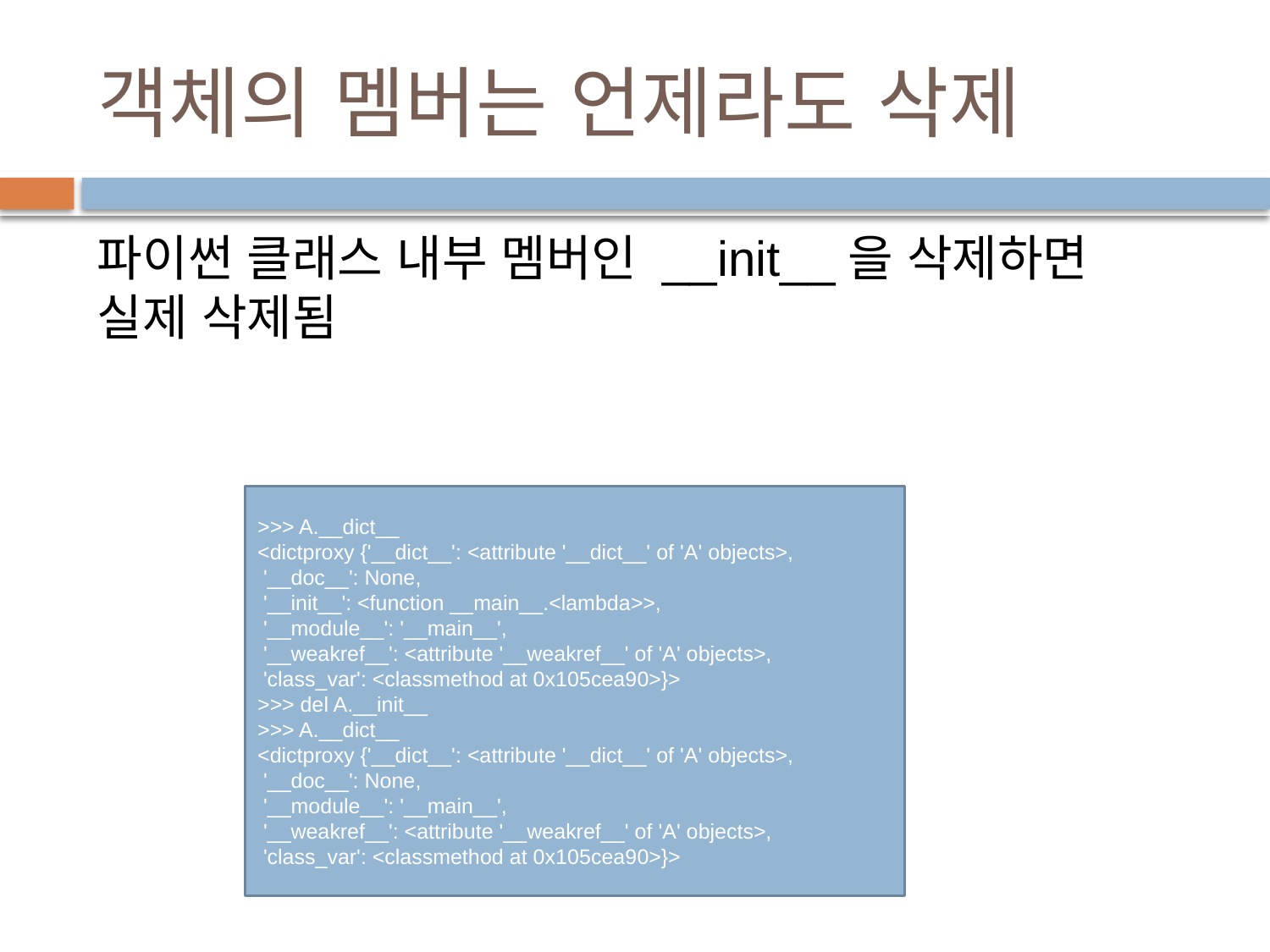

# 객체의 멤버는 언제라도 삭제
파이썬 클래스 내부 멤버인 __init__을 삭제하면 실제 삭제됨
>>> A.__dict__
<dictproxy {'__dict__': <attribute '__dict__' of 'A' objects>,
 '__doc__': None,
 '__init__': <function __main__.<lambda>>,
 '__module__': '__main__',
 '__weakref__': <attribute '__weakref__' of 'A' objects>,
 'class_var': <classmethod at 0x105cea90>}>
>>> del A.__init__
>>> A.__dict__
<dictproxy {'__dict__': <attribute '__dict__' of 'A' objects>,
 '__doc__': None,
 '__module__': '__main__',
 '__weakref__': <attribute '__weakref__' of 'A' objects>,
 'class_var': <classmethod at 0x105cea90>}>